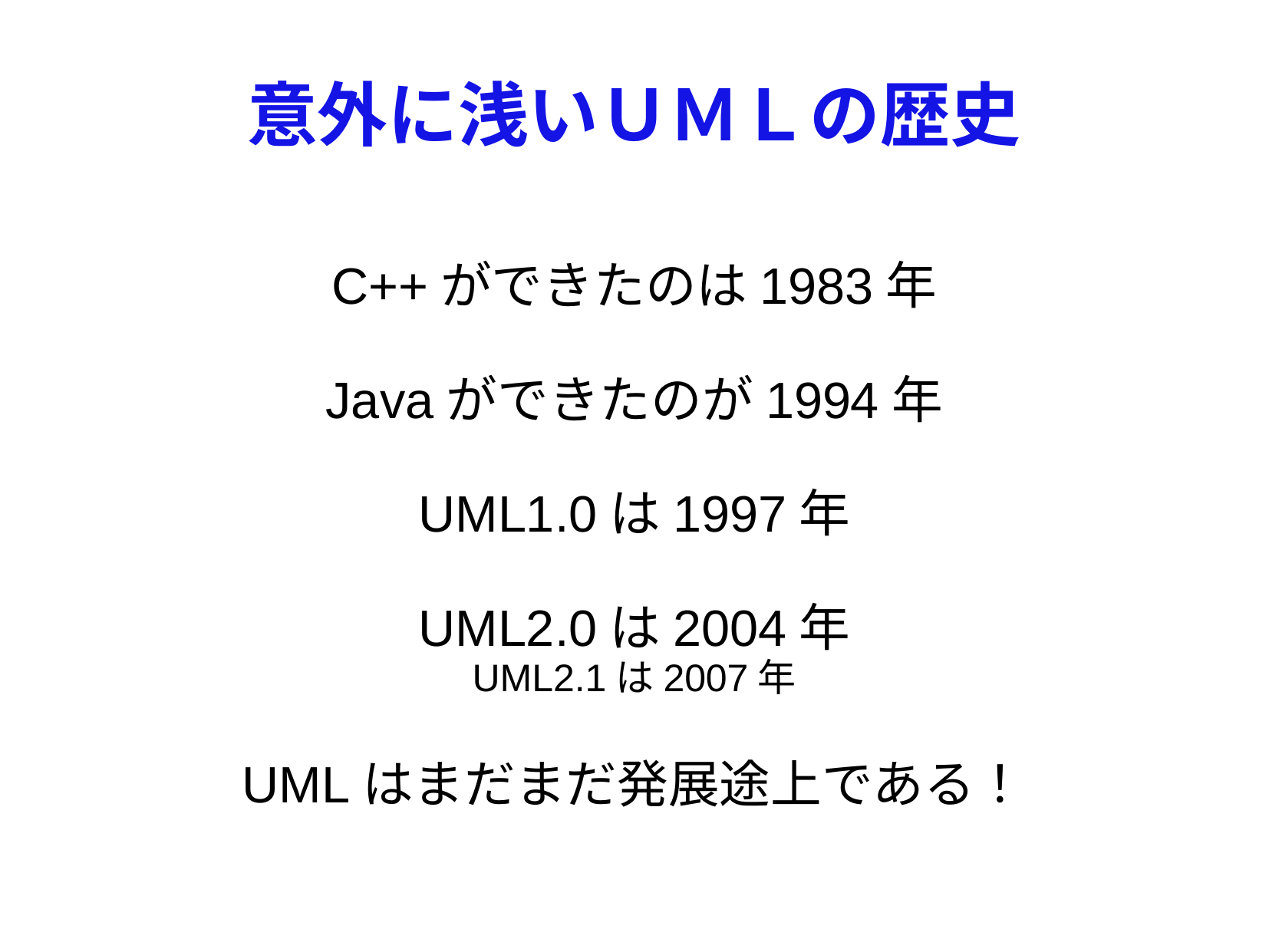

# 意外に浅いＵＭＬの歴史
C++ができたのは1983年

Javaができたのが1994年

UML1.0は1997年

UML2.0は2004年
UML2.1は2007年

UMLはまだまだ発展途上である！